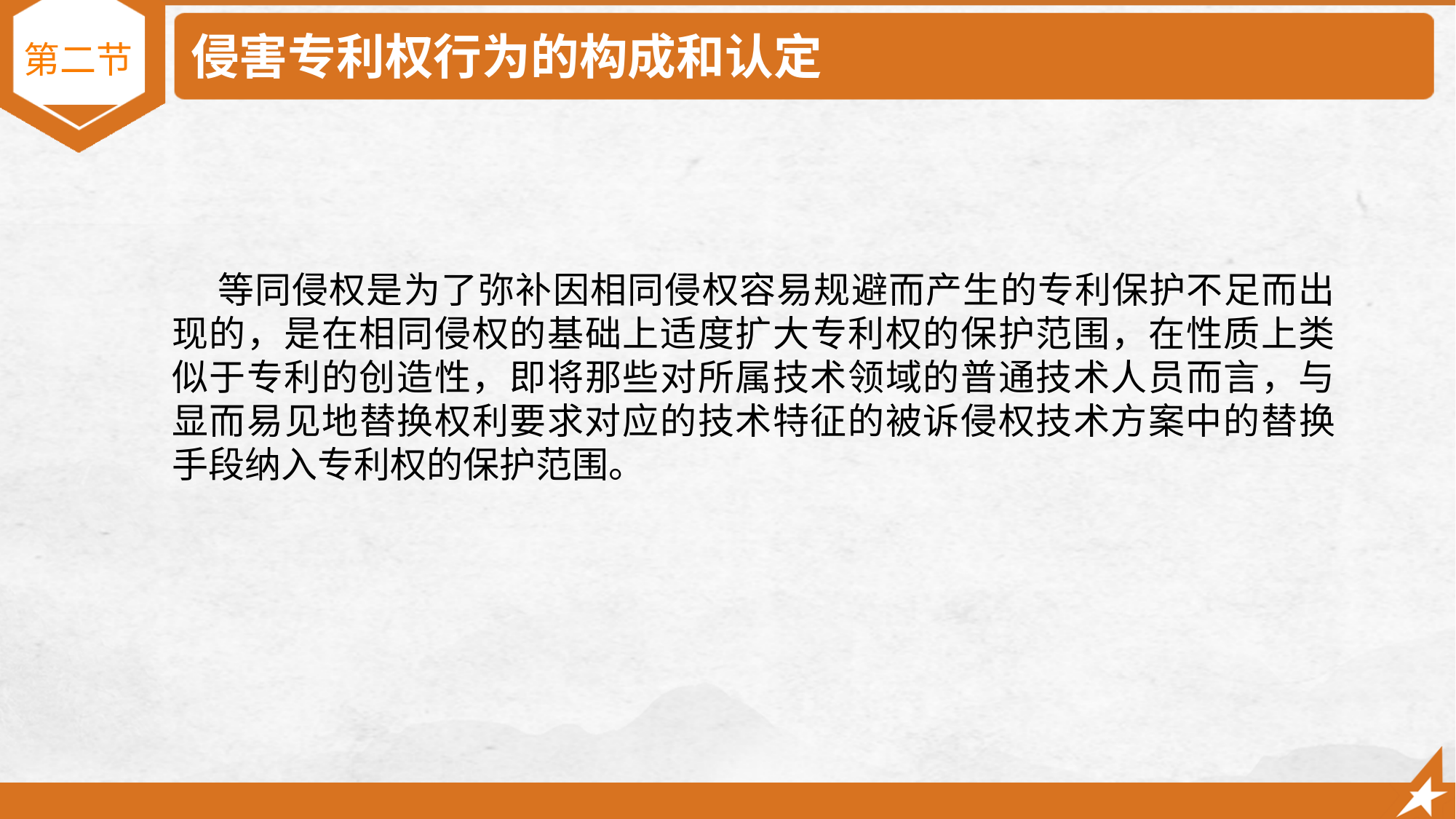

侵害专利权行为的构成和认定
第二节
    等同侵权是为了弥补因相同侵权容易规避而产生的专利保护不足而出现的，是在相同侵权的基础上适度扩大专利权的保护范围，在性质上类似于专利的创造性，即将那些对所属技术领域的普通技术人员而言，与显而易见地替换权利要求对应的技术特征的被诉侵权技术方案中的替换手段纳入专利权的保护范围。